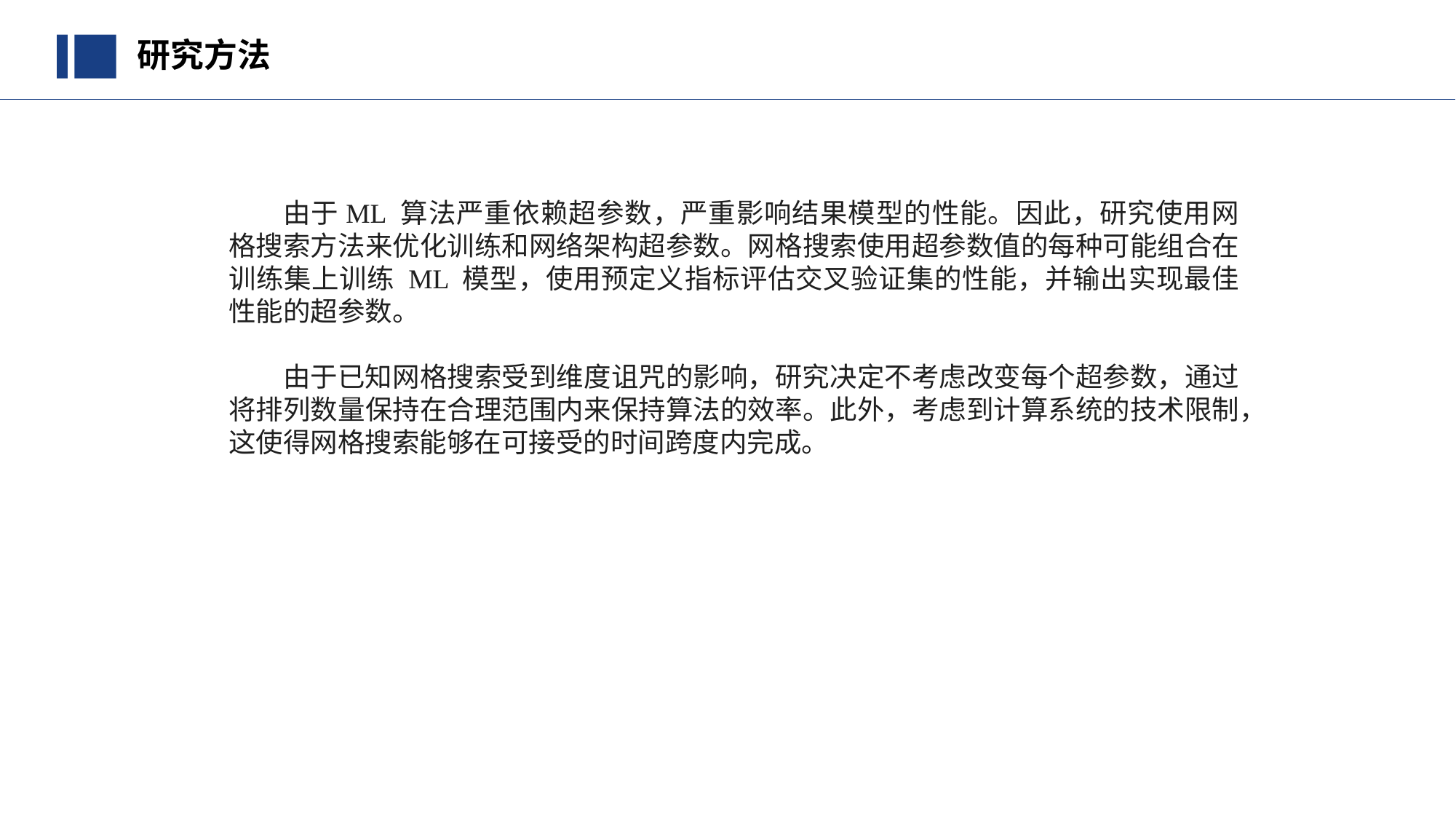

研究方法
由于ML 算法严重依赖超参数，严重影响结果模型的性能。因此，研究使用网格搜索方法来优化训练和网络架构超参数。网格搜索使用超参数值的每种可能组合在训练集上训练 ML 模型，使用预定义指标评估交叉验证集的性能，并输出实现最佳性能的超参数。

由于已知网格搜索受到维度诅咒的影响，研究决定不考虑改变每个超参数，通过将排列数量保持在合理范围内来保持算法的效率。此外，考虑到计算系统的技术限制，这使得网格搜索能够在可接受的时间跨度内完成。